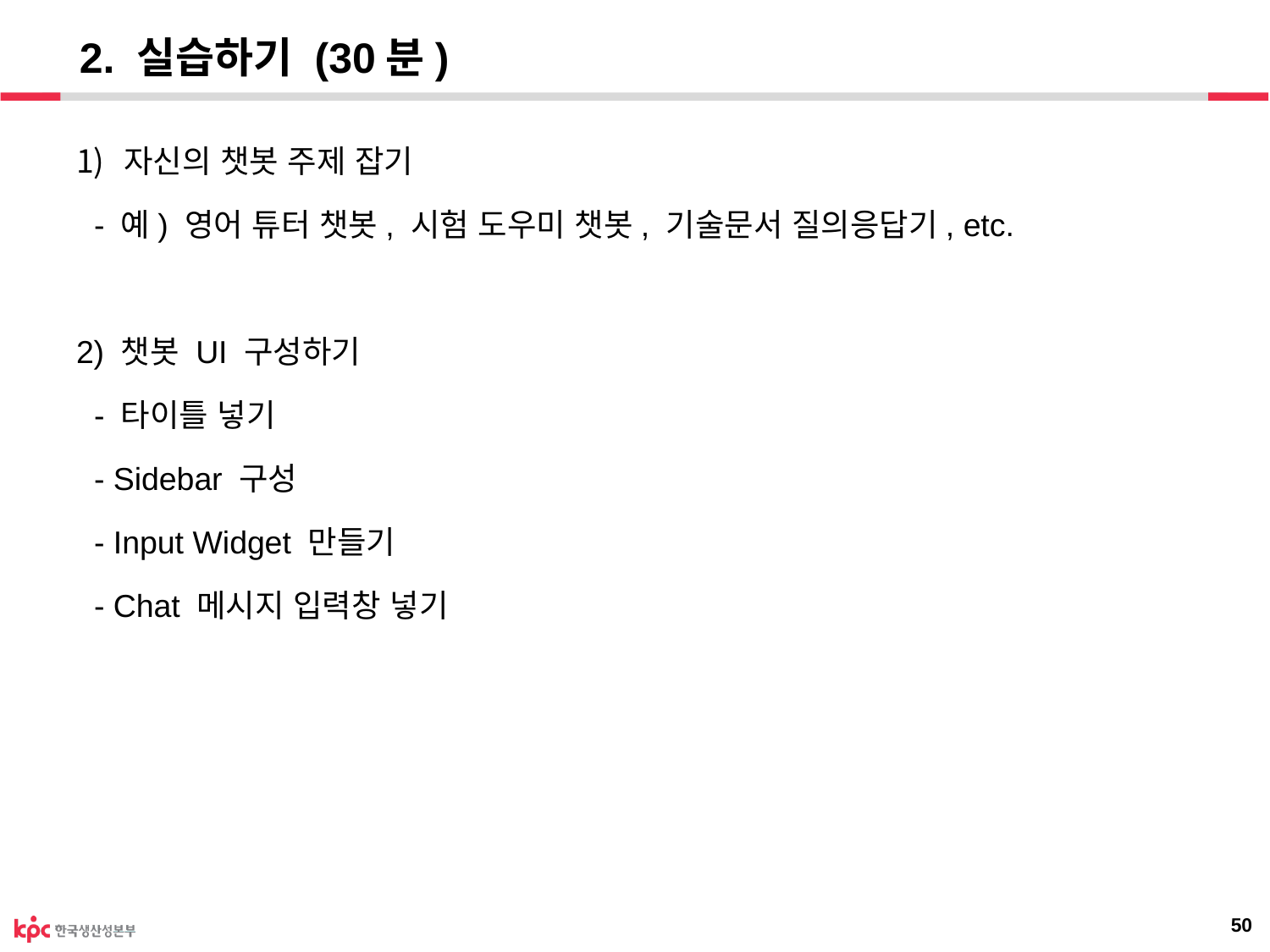

# 2. 실습하기 (30분)
자신의 챗봇 주제 잡기
  - 예) 영어 튜터 챗봇, 시험 도우미 챗봇, 기술문서 질의응답기, etc.

2) 챗봇 UI 구성하기
  - 타이틀 넣기
  - Sidebar 구성
  - Input Widget 만들기
  - Chat 메시지 입력창 넣기